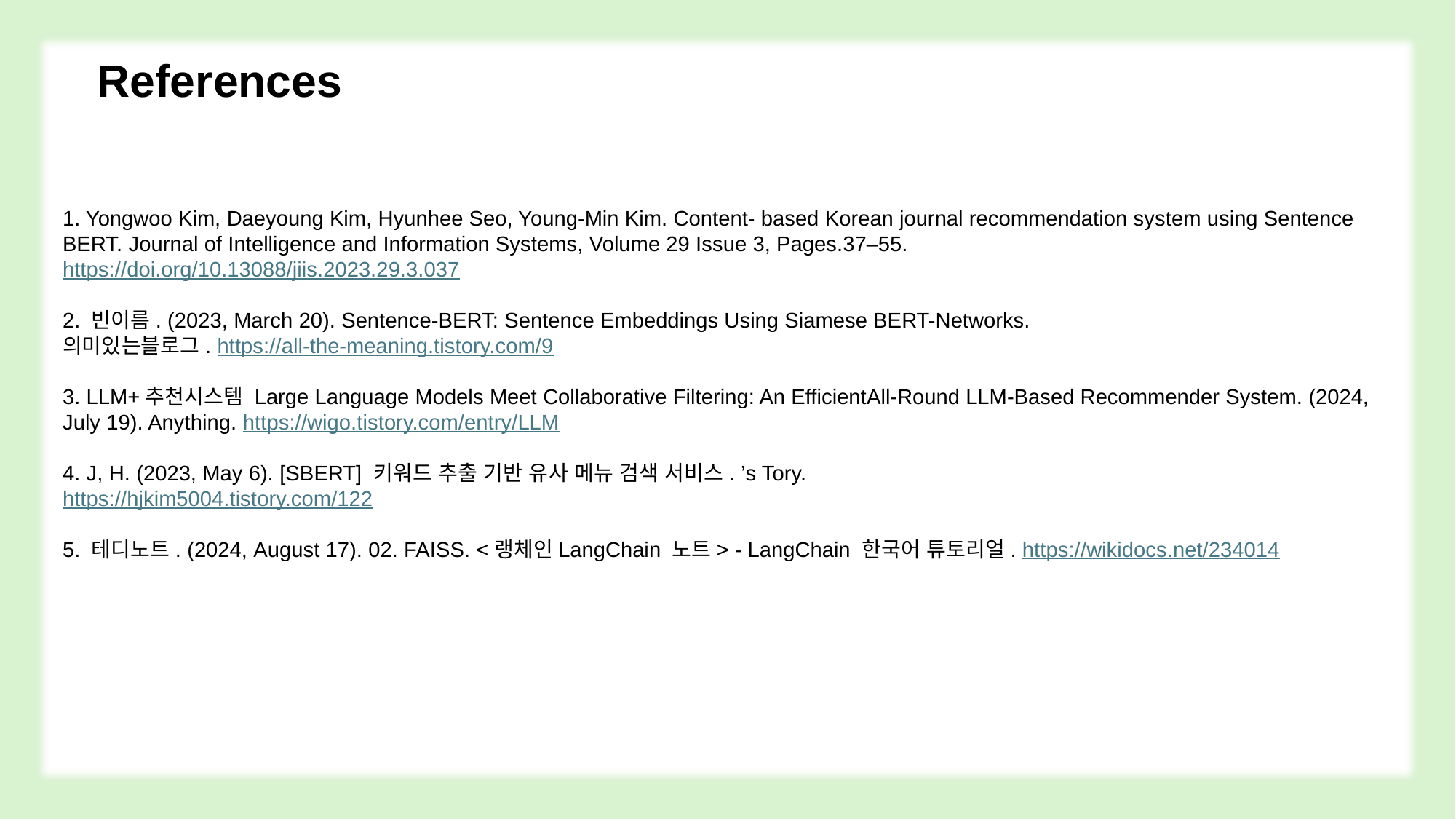

References

1. Yongwoo Kim, Daeyoung Kim, Hyunhee Seo, Young-Min Kim. Content- based Korean journal recommendation system using Sentence BERT. Journal of Intelligence and Information Systems, Volume 29 Issue 3, Pages.37–55.
https://doi.org/10.13088/jiis.2023.29.3.037

2. 빈이름. (2023, March 20). Sentence-BERT: Sentence Embeddings Using Siamese BERT-Networks.
의미있는블로그. https://all-the-meaning.tistory.com/9

3. LLM+추천시스템 Large Language Models Meet Collaborative Filtering: An EfficientAll-Round LLM-Based Recommender System. (2024, July 19). Anything. https://wigo.tistory.com/entry/LLM

4. J, H. (2023, May 6). [SBERT] 키워드 추출 기반 유사 메뉴 검색 서비스. ’s Tory.
https://hjkim5004.tistory.com/122

5. 테디노트. (2024, August 17). 02. FAISS. <랭체인LangChain 노트> - LangChain 한국어 튜토리얼. https://wikidocs.net/234014